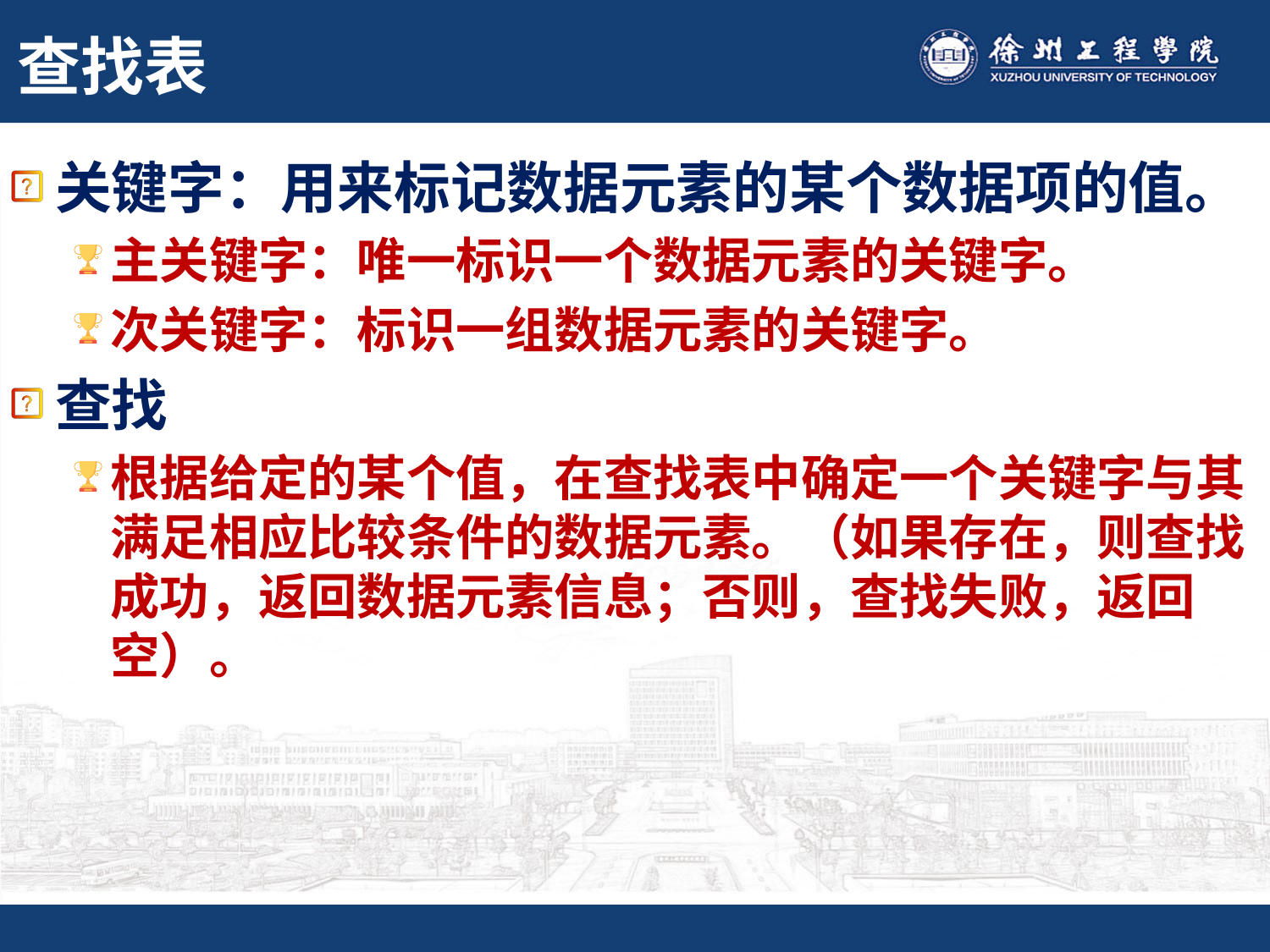

# 查找表
关键字：用来标记数据元素的某个数据项的值。
主关键字：唯一标识一个数据元素的关键字。
次关键字：标识一组数据元素的关键字。
查找
根据给定的某个值，在查找表中确定一个关键字与其满足相应比较条件的数据元素。（如果存在，则查找成功，返回数据元素信息；否则，查找失败，返回空）。